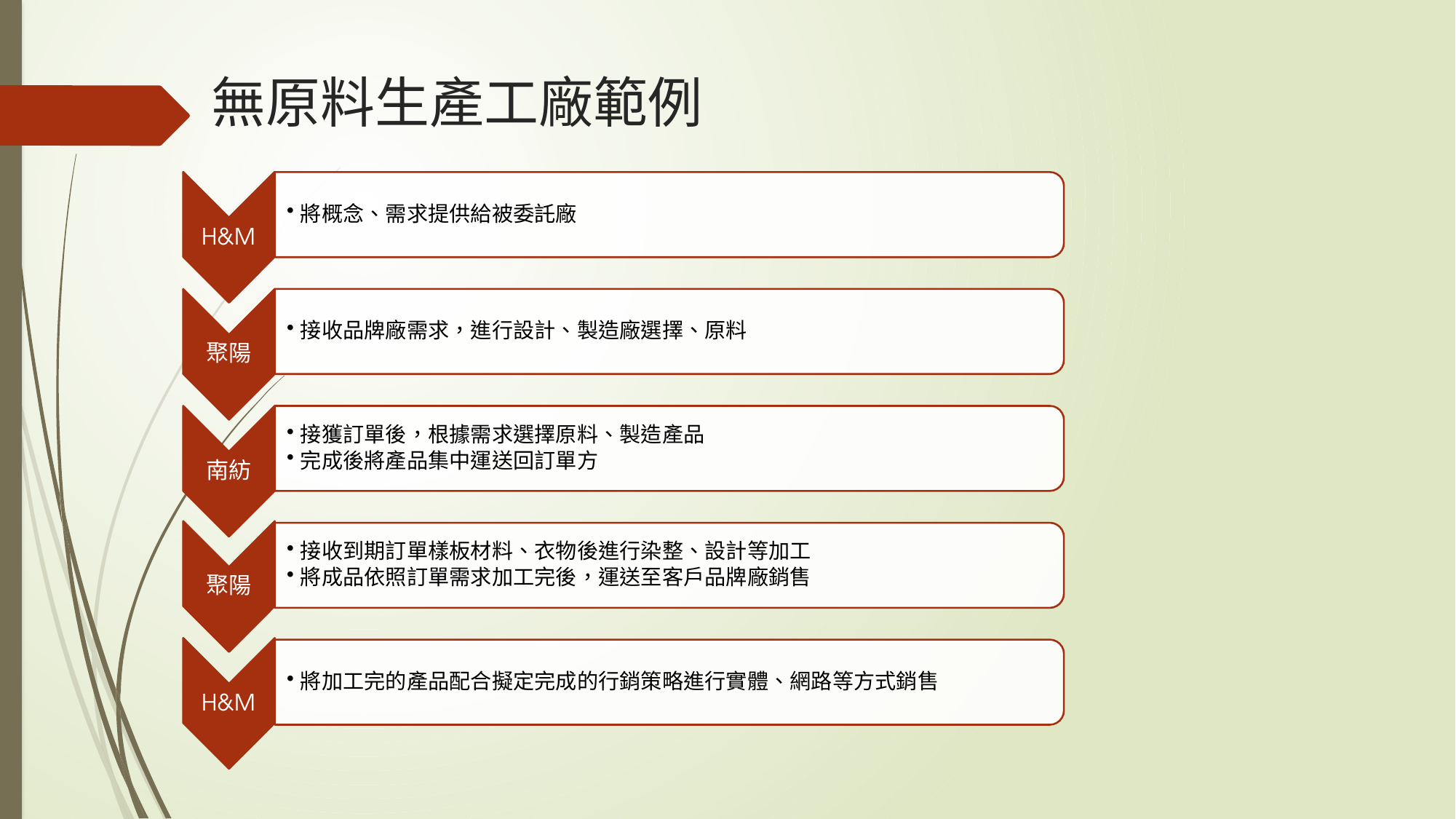

# 無原料生產工廠範例
H&M
將概念、需求提供給被委託廠
聚陽
接收品牌廠需求，進行設計、製造廠選擇、原料
南紡
接獲訂單後，根據需求選擇原料、製造產品
完成後將產品集中運送回訂單方
聚陽
接收到期訂單樣板材料、衣物後進行染整、設計等加工
將成品依照訂單需求加工完後，運送至客戶品牌廠銷售
H&M
將加工完的產品配合擬定完成的行銷策略進行實體、網路等方式銷售